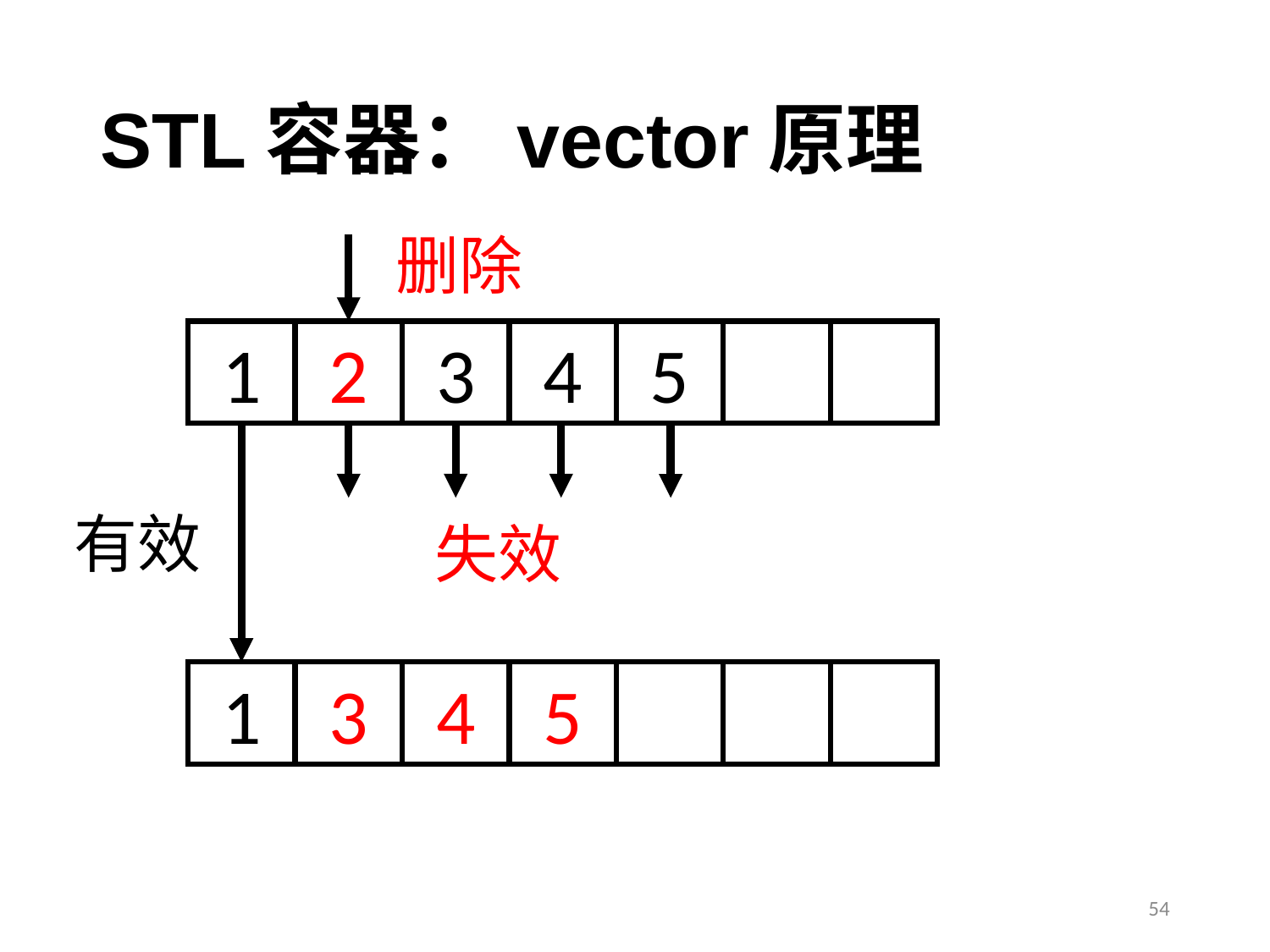

# STL容器：vector原理
删除
1
2
3
4
5

有效
失效
1
3
4
5

54